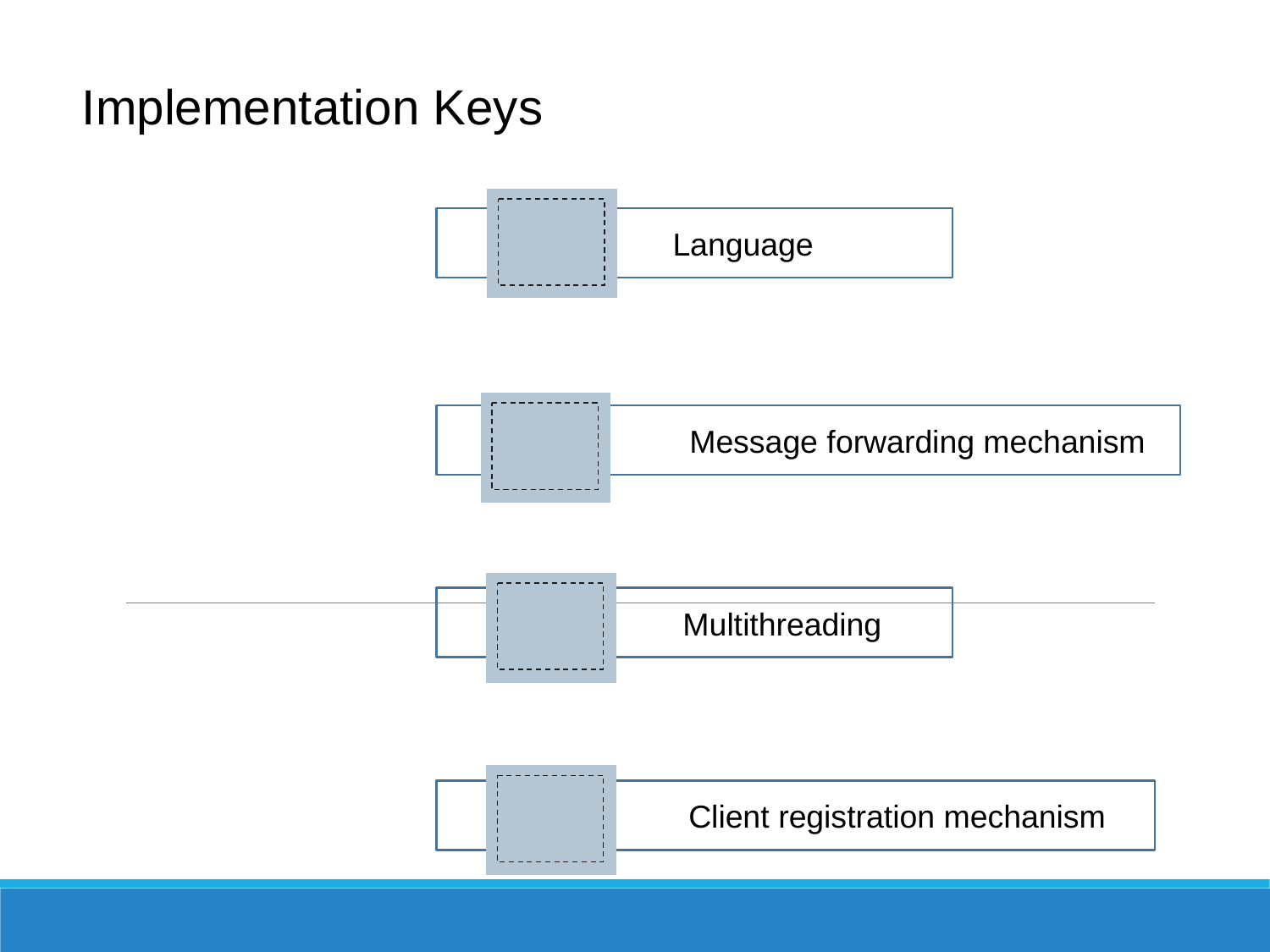

Implementation Keys

Language
点击添加文本

Message forwarding mechanism
点击添加文本

点击添加文本
Multithreading

点击添加文本

Client registration mechanism